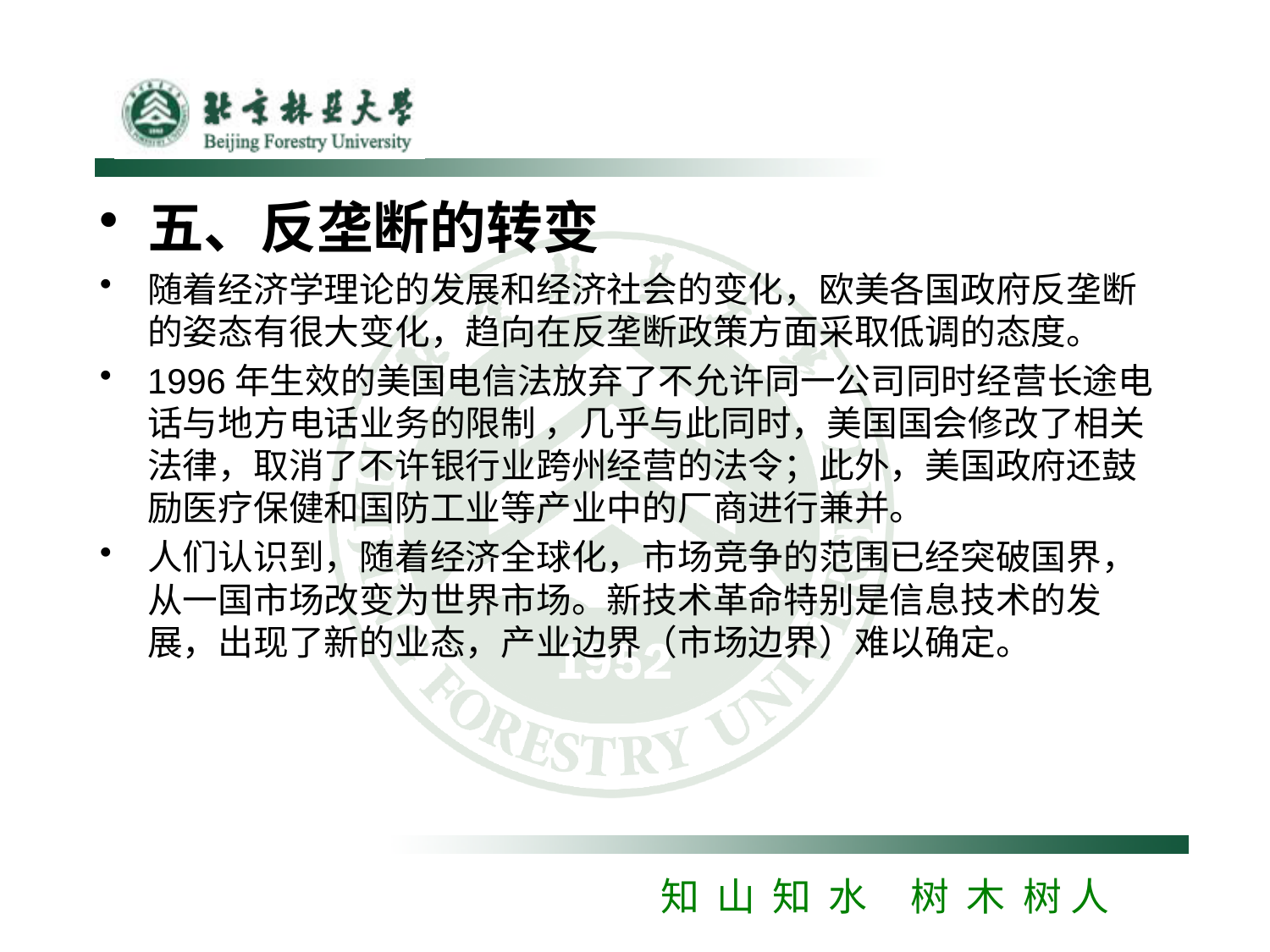

#
五、反垄断的转变
随着经济学理论的发展和经济社会的变化，欧美各国政府反垄断的姿态有很大变化，趋向在反垄断政策方面采取低调的态度。
1996年生效的美国电信法放弃了不允许同一公司同时经营长途电话与地方电话业务的限制 ，几乎与此同时，美国国会修改了相关法律，取消了不许银行业跨州经营的法令；此外，美国政府还鼓励医疗保健和国防工业等产业中的厂商进行兼并。
人们认识到，随着经济全球化，市场竞争的范围已经突破国界，从一国市场改变为世界市场。新技术革命特别是信息技术的发展，出现了新的业态，产业边界（市场边界）难以确定。